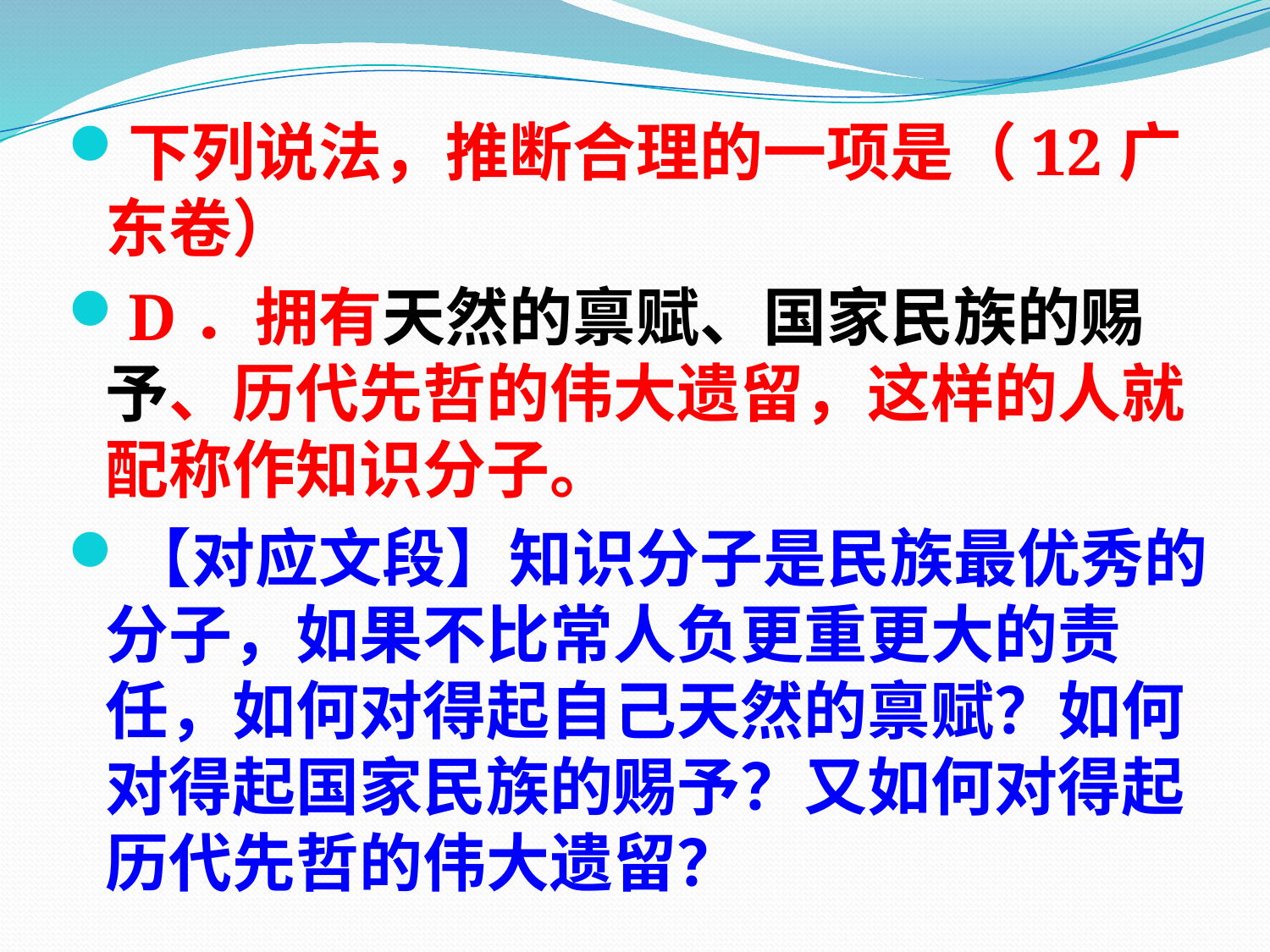

下列说法，推断合理的一项是（12广东卷）
D．拥有天然的禀赋、国家民族的赐予、历代先哲的伟大遗留，这样的人就配称作知识分子。
【对应文段】知识分子是民族最优秀的分子，如果不比常人负更重更大的责任，如何对得起自己天然的禀赋？如何对得起国家民族的赐予？又如何对得起历代先哲的伟大遗留？